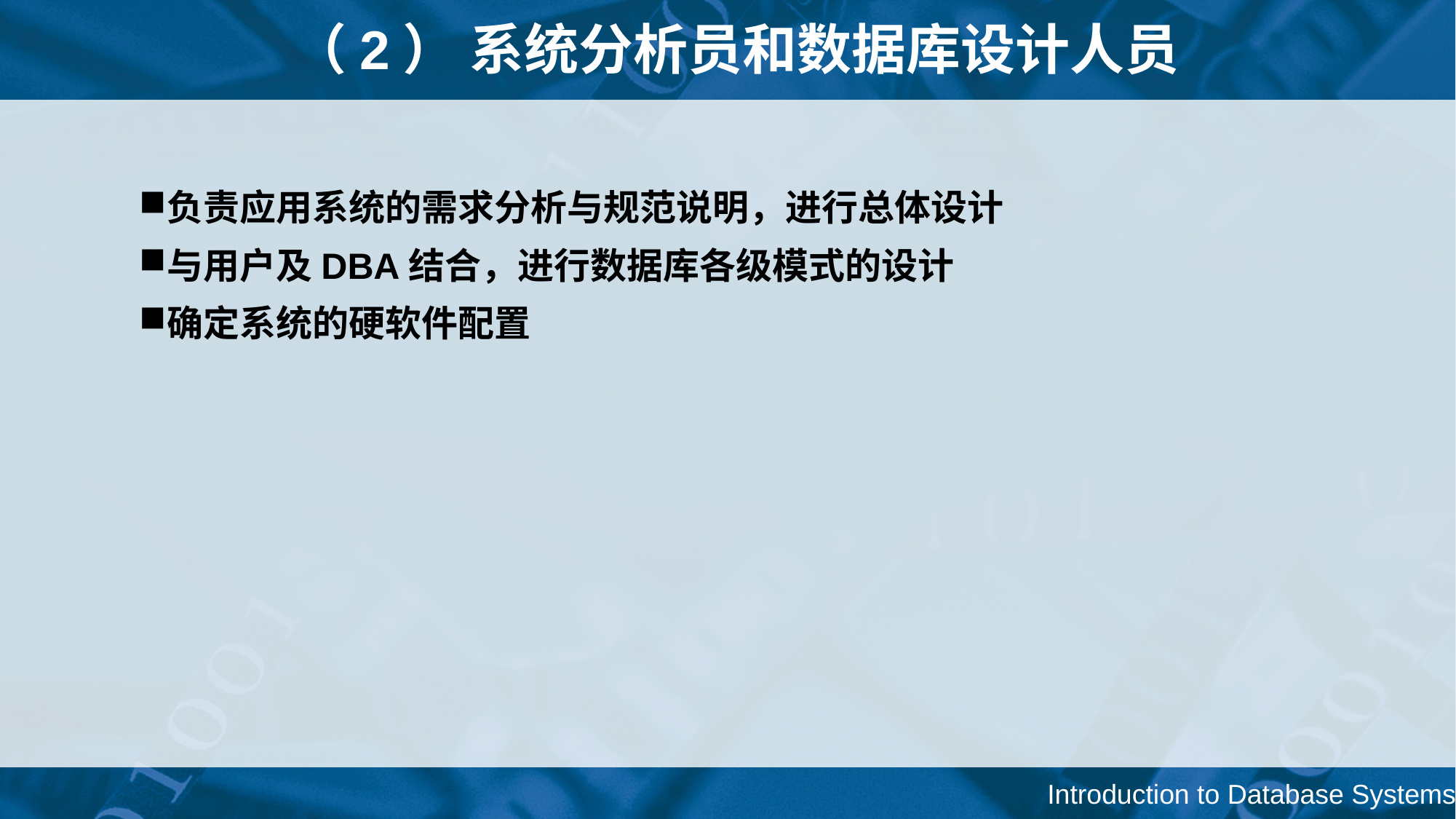

# （2） 系统分析员和数据库设计人员

负责应用系统的需求分析与规范说明，进行总体设计
与用户及DBA结合，进行数据库各级模式的设计
确定系统的硬软件配置